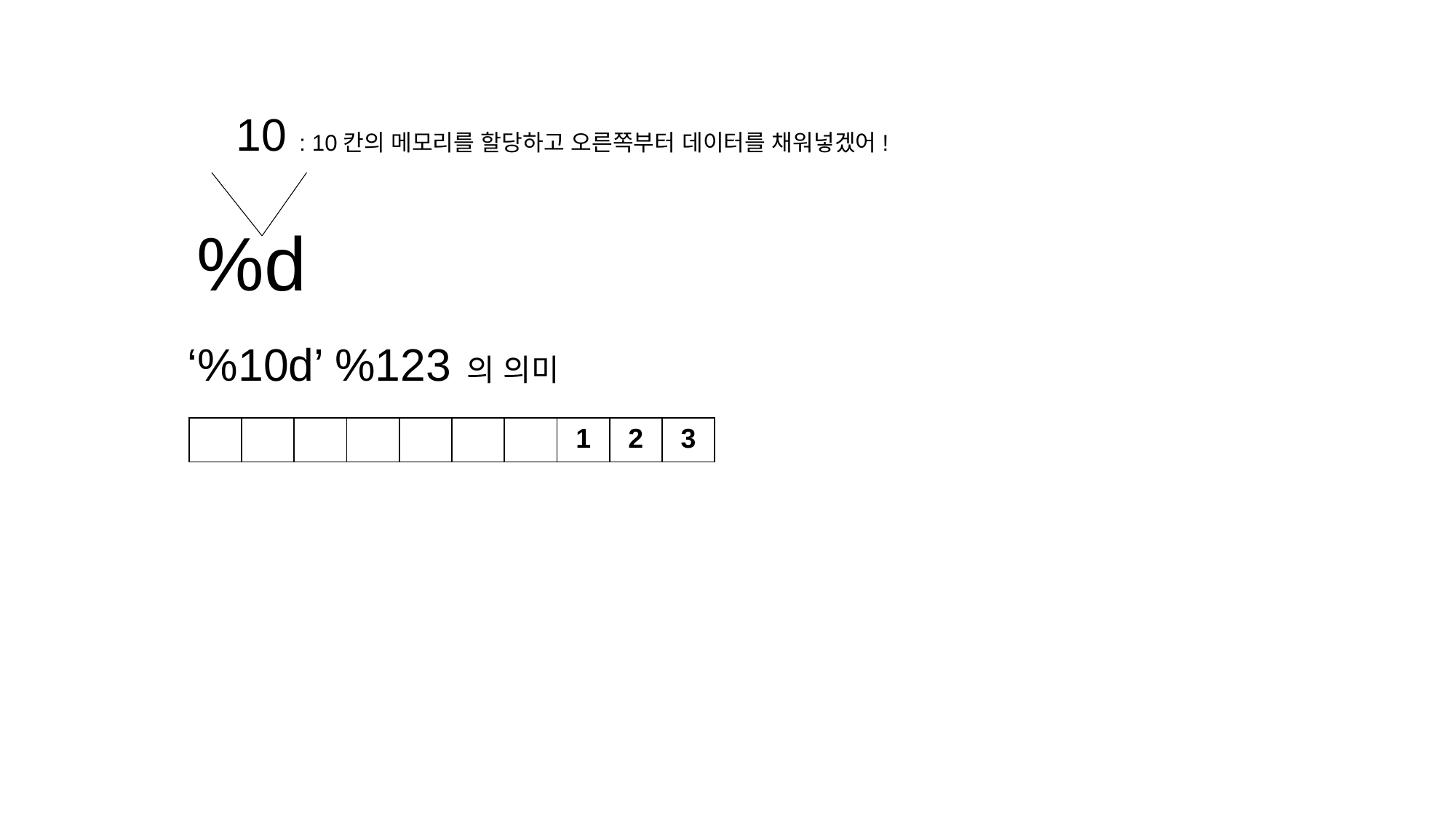

10 : 10칸의 메모리를 할당하고 오른쪽부터 데이터를 채워넣겠어!
%d
‘%10d’ %123 의 의미
|  |  |  |  |  |  |  | 1 | 2 | 3 |
| --- | --- | --- | --- | --- | --- | --- | --- | --- | --- |